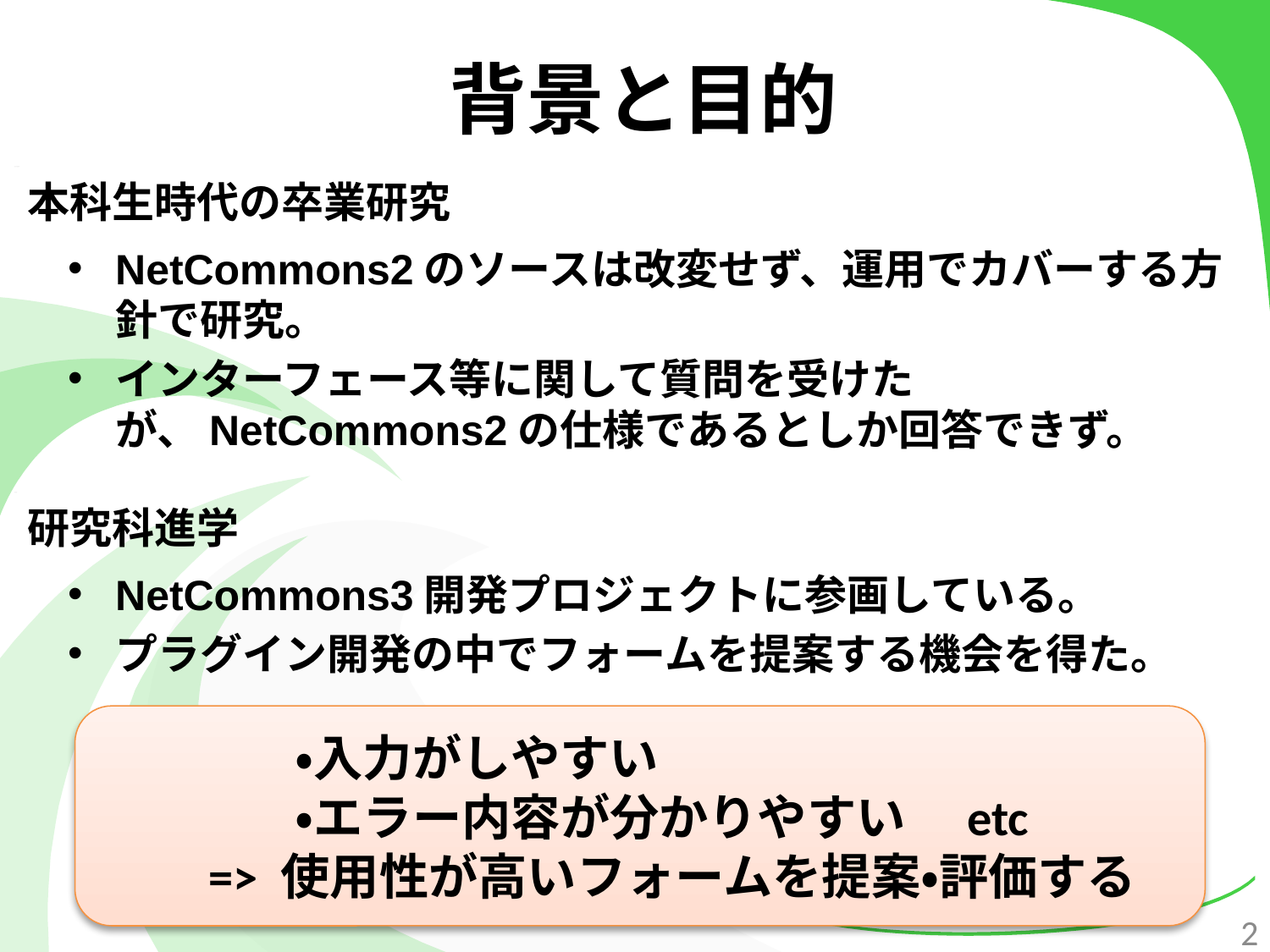

背景と目的
本科生時代の卒業研究
NetCommons2のソースは改変せず、運用でカバーする方針で研究。
インターフェース等に関して質問を受けたが、NetCommons2の仕様であるとしか回答できず。
研究科進学
NetCommons3開発プロジェクトに参画している。
プラグイン開発の中でフォームを提案する機会を得た。
　　　　・入力がしやすい
　　　　・エラー内容が分かりやすい　etc
　　=> 使用性が高いフォームを提案・評価する
2